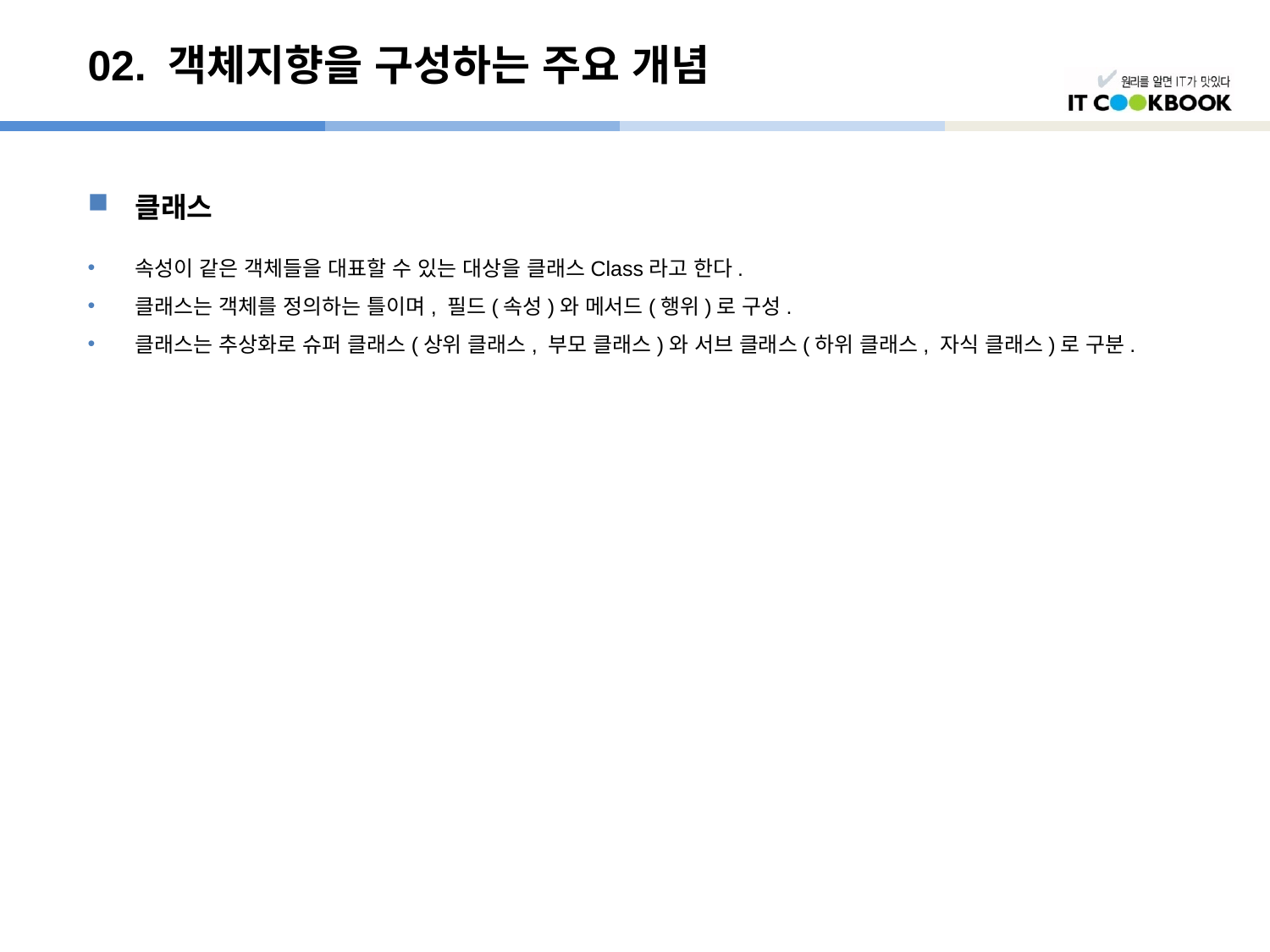

# 02. 객체지향을 구성하는 주요 개념
클래스
속성이 같은 객체들을 대표할 수 있는 대상을 클래스Class라고 한다.
클래스는 객체를 정의하는 틀이며, 필드(속성)와 메서드(행위)로 구성.
클래스는 추상화로 슈퍼 클래스(상위 클래스, 부모 클래스)와 서브 클래스(하위 클래스, 자식 클래스)로 구분.